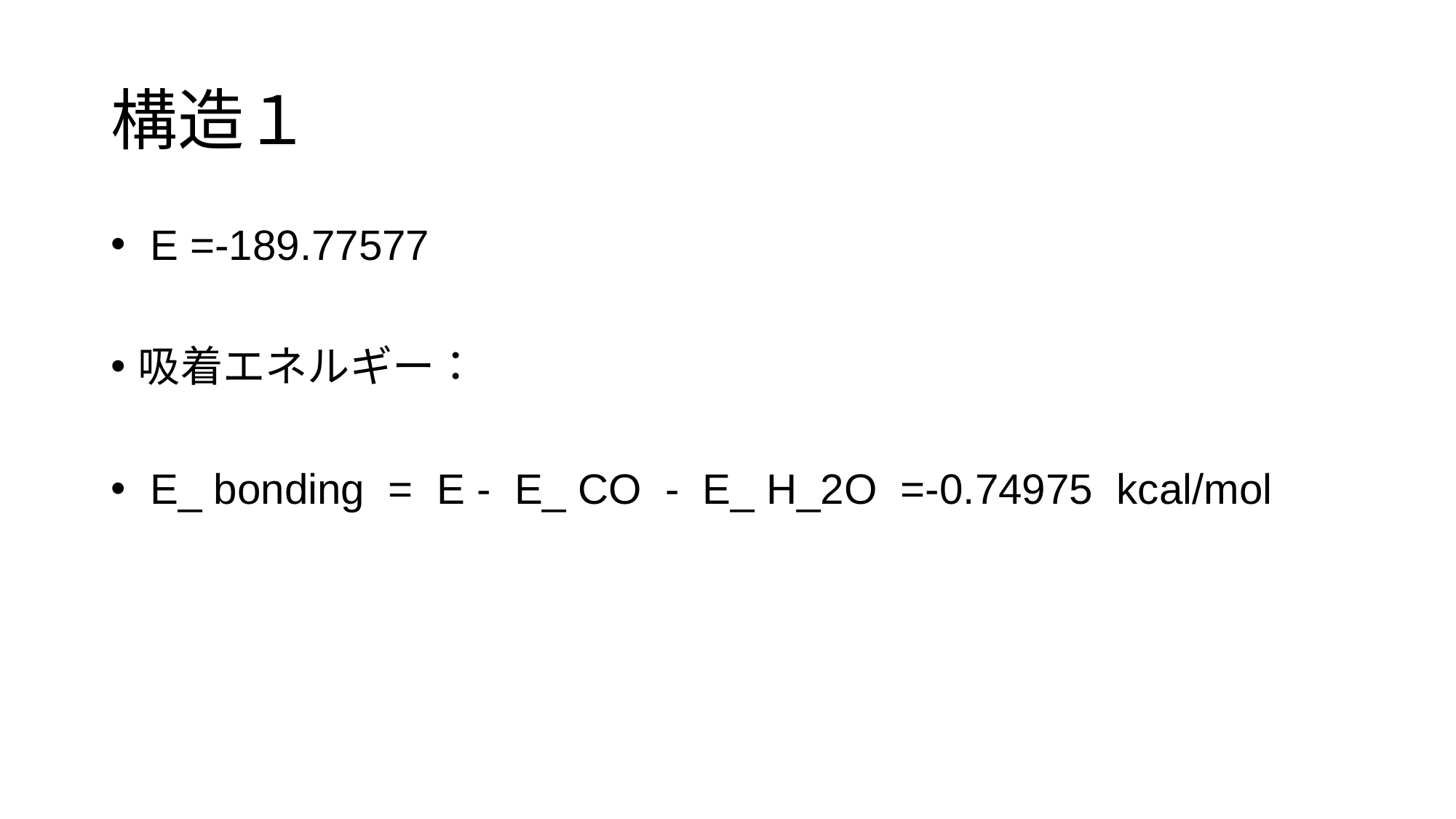

# 構造１
 E =-189.77577

吸着エネルギー：

 E_ bonding  =  E -  E_ CO  -  E_ H_2O  =-0.74975  kcal/mol